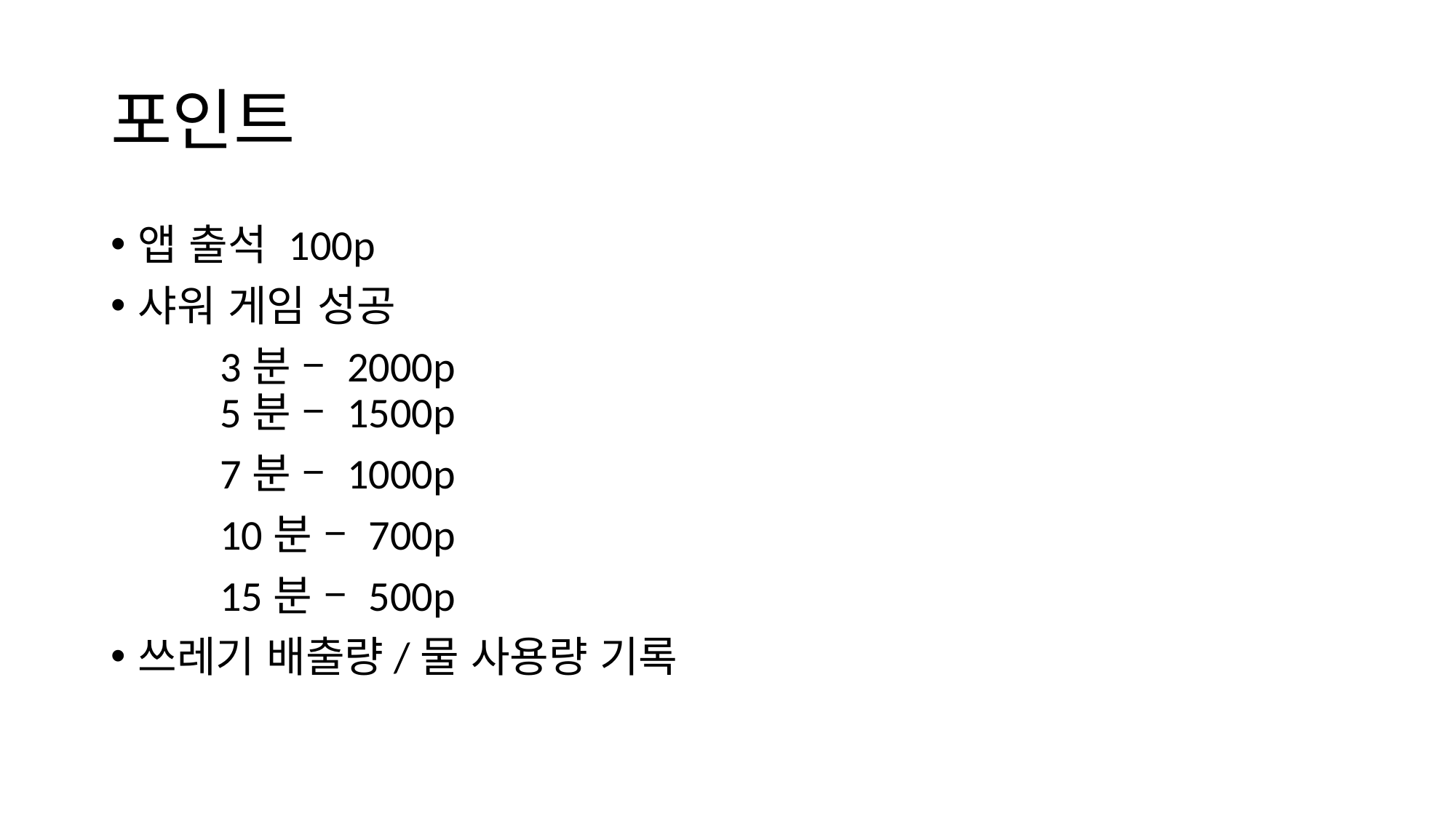

# 포인트
앱 출석 100p
샤워 게임 성공
	3분 – 2000p
	5분 – 1500p
	7분 – 1000p
	10분 – 700p
	15분 – 500p
쓰레기 배출량/물 사용량 기록